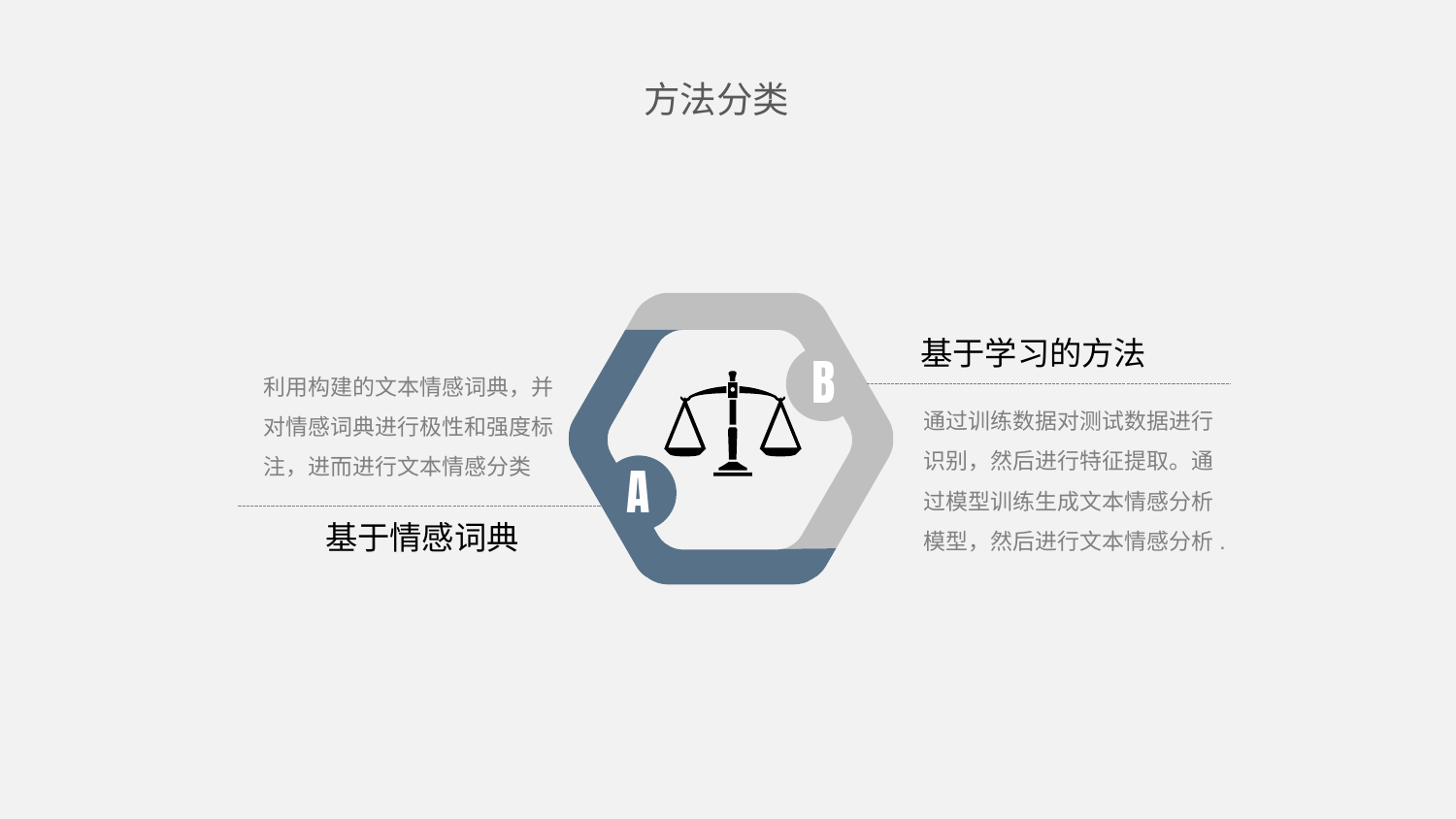

方法分类

基于学习的方法

B
利用构建的文本情感词典，并对情感词典进行极性和强度标注，进而进行文本情感分类

通过训练数据对测试数据进行识别，然后进行特征提取。通过模型训练生成文本情感分析模型，然后进行文本情感分析.
A
基于情感词典